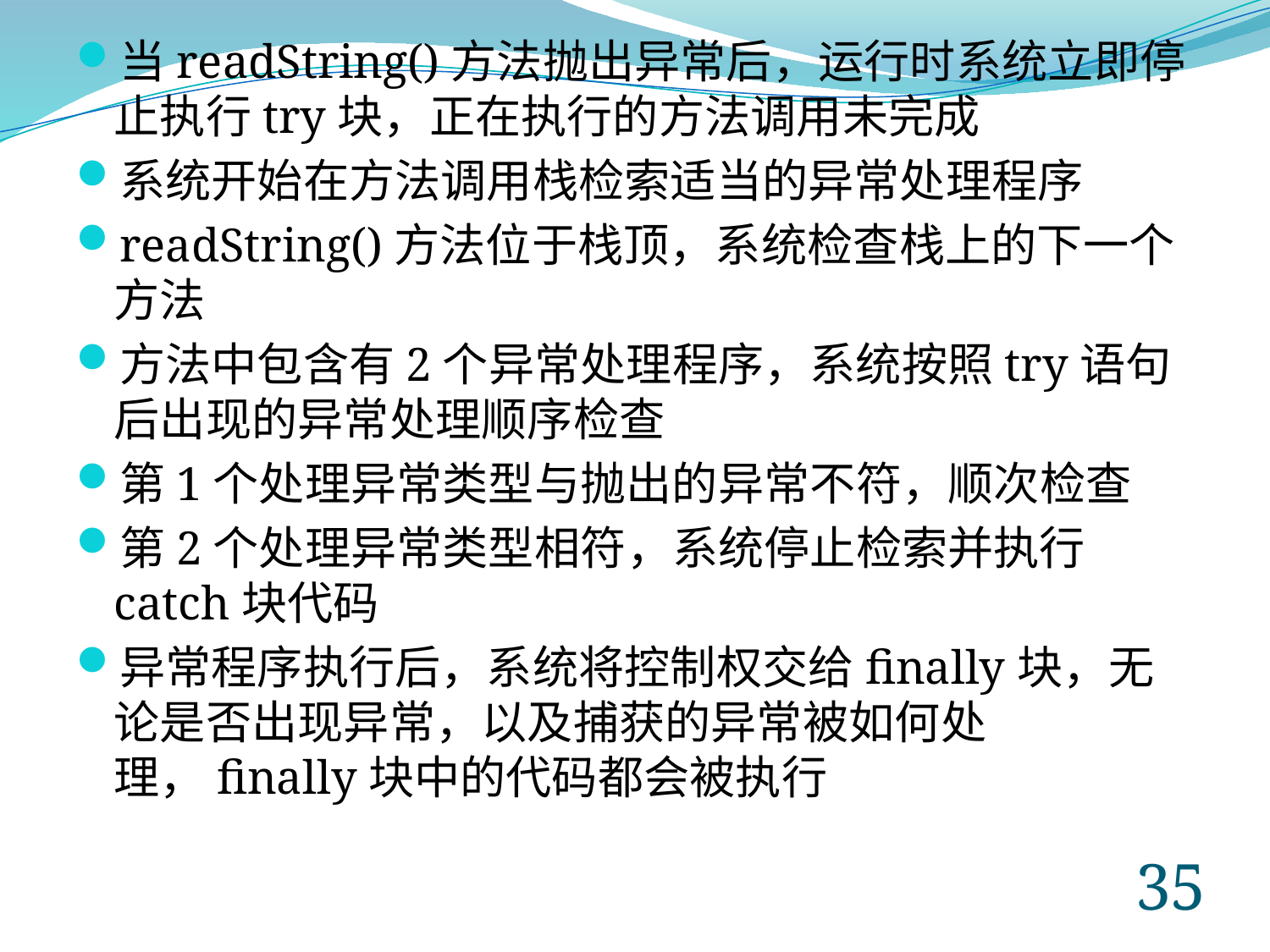

当readString()方法抛出异常后，运行时系统立即停止执行try块，正在执行的方法调用未完成
系统开始在方法调用栈检索适当的异常处理程序
readString()方法位于栈顶，系统检查栈上的下一个方法
方法中包含有2个异常处理程序，系统按照try语句后出现的异常处理顺序检查
第1个处理异常类型与抛出的异常不符，顺次检查
第2个处理异常类型相符，系统停止检索并执行catch块代码
异常程序执行后，系统将控制权交给finally块，无论是否出现异常，以及捕获的异常被如何处理，finally块中的代码都会被执行

35